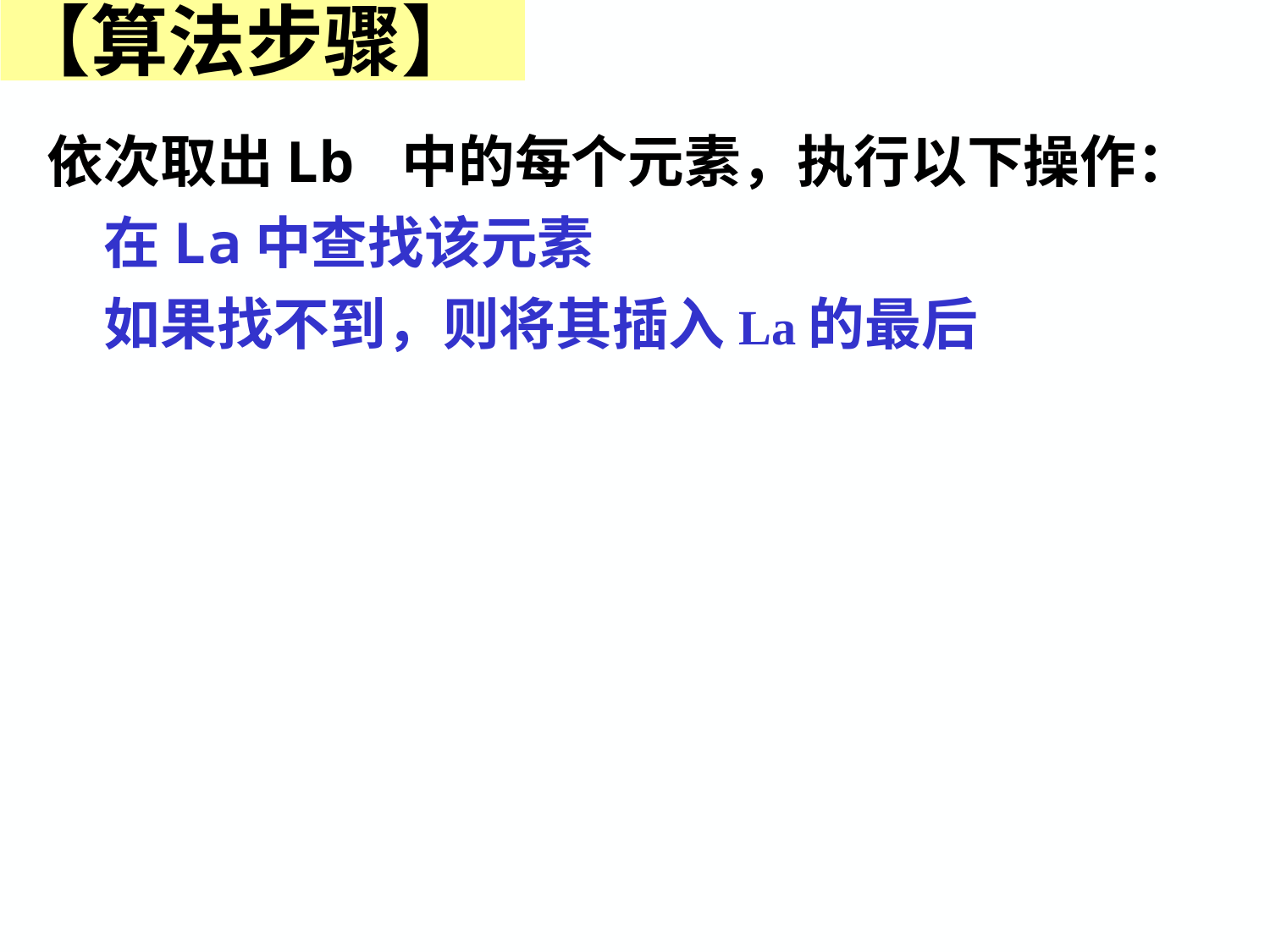

【算法步骤】
依次取出Lb 中的每个元素，执行以下操作：
　在La中查找该元素
　如果找不到，则将其插入La的最后